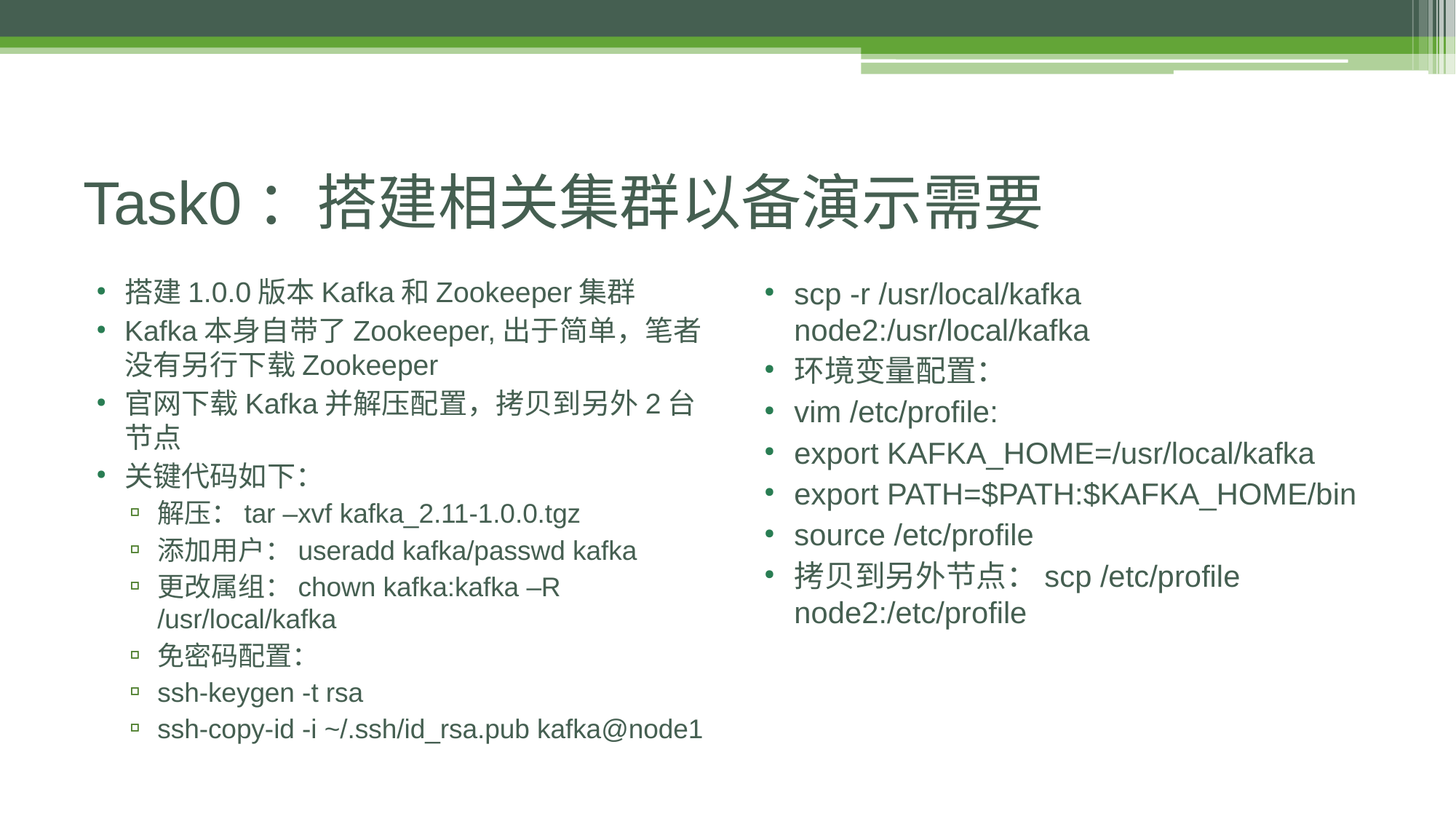

# Task0：搭建相关集群以备演示需要
搭建1.0.0版本Kafka和Zookeeper集群
Kafka本身自带了Zookeeper,出于简单，笔者没有另行下载Zookeeper
官网下载Kafka并解压配置，拷贝到另外2台节点
关键代码如下：
解压：tar –xvf kafka_2.11-1.0.0.tgz
添加用户：useradd kafka/passwd kafka
更改属组：chown kafka:kafka –R /usr/local/kafka
免密码配置：
ssh-keygen -t rsa
ssh-copy-id -i ~/.ssh/id_rsa.pub kafka@node1

scp -r /usr/local/kafka node2:/usr/local/kafka
环境变量配置：
vim /etc/profile:
export KAFKA_HOME=/usr/local/kafka
export PATH=$PATH:$KAFKA_HOME/bin
source /etc/profile
拷贝到另外节点：scp /etc/profile node2:/etc/profile